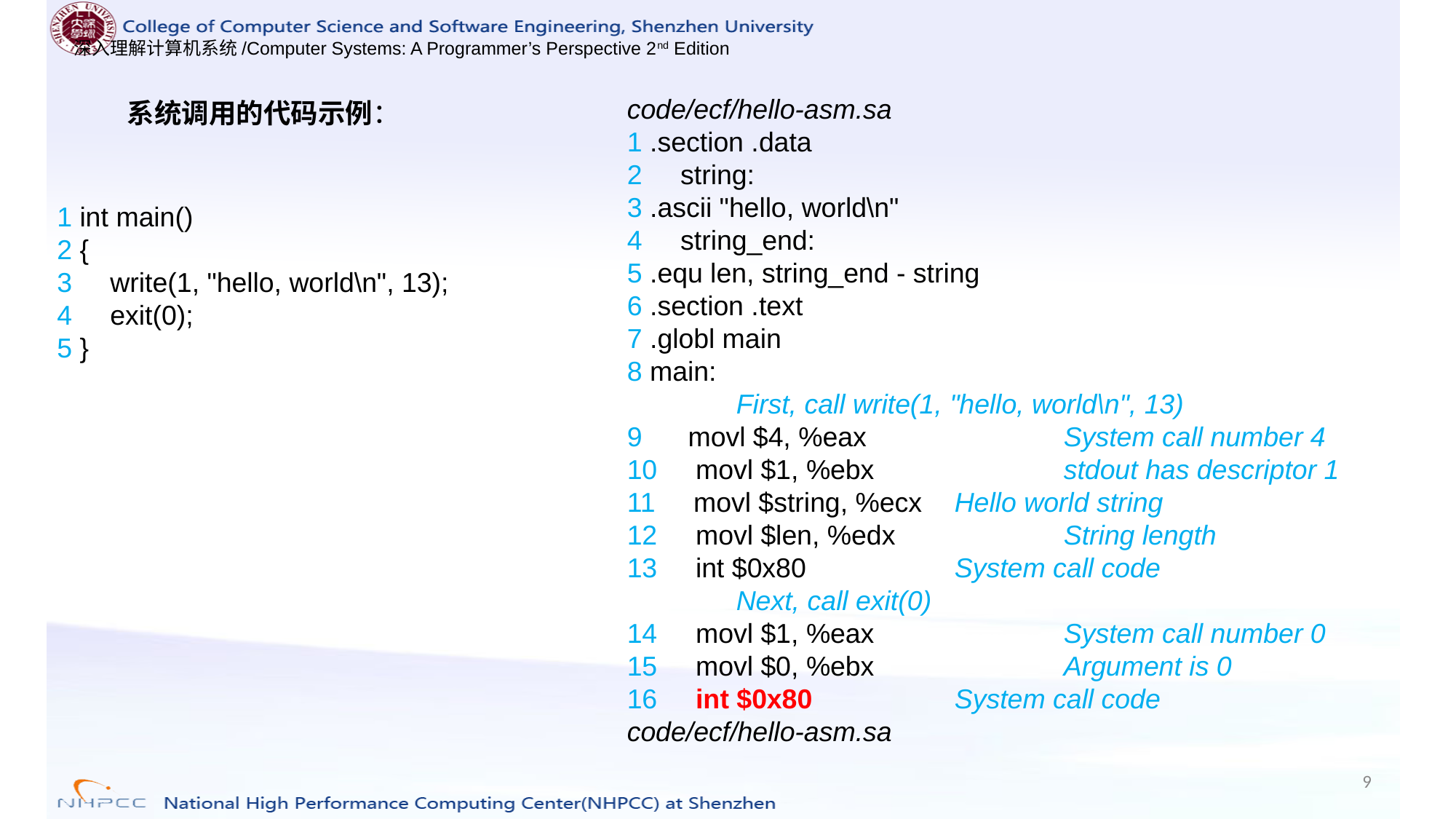

code/ecf/hello-asm.sa
1 .section .data
2     string:
3 .ascii "hello, world\n"
4     string_end:
5 .equ len, string_end - string
6 .section .text
7 .globl main
8 main:
	First, call write(1, "hello, world\n", 13)
9      movl $4, %eax 		System call number 4
10     movl $1, %ebx 		stdout has descriptor 1
11     movl $string, %ecx 	Hello world string
12     movl $len, %edx 		String length
13     int $0x80 		System call code
	Next, call exit(0)
14     movl $1, %eax 		System call number 0
15     movl $0, %ebx 		Argument is 0
16     int $0x80 		System call code
code/ecf/hello-asm.sa
系统调用的代码示例：
1 int main()
2 {
3     write(1, "hello, world\n", 13);
4     exit(0);
5 }
9